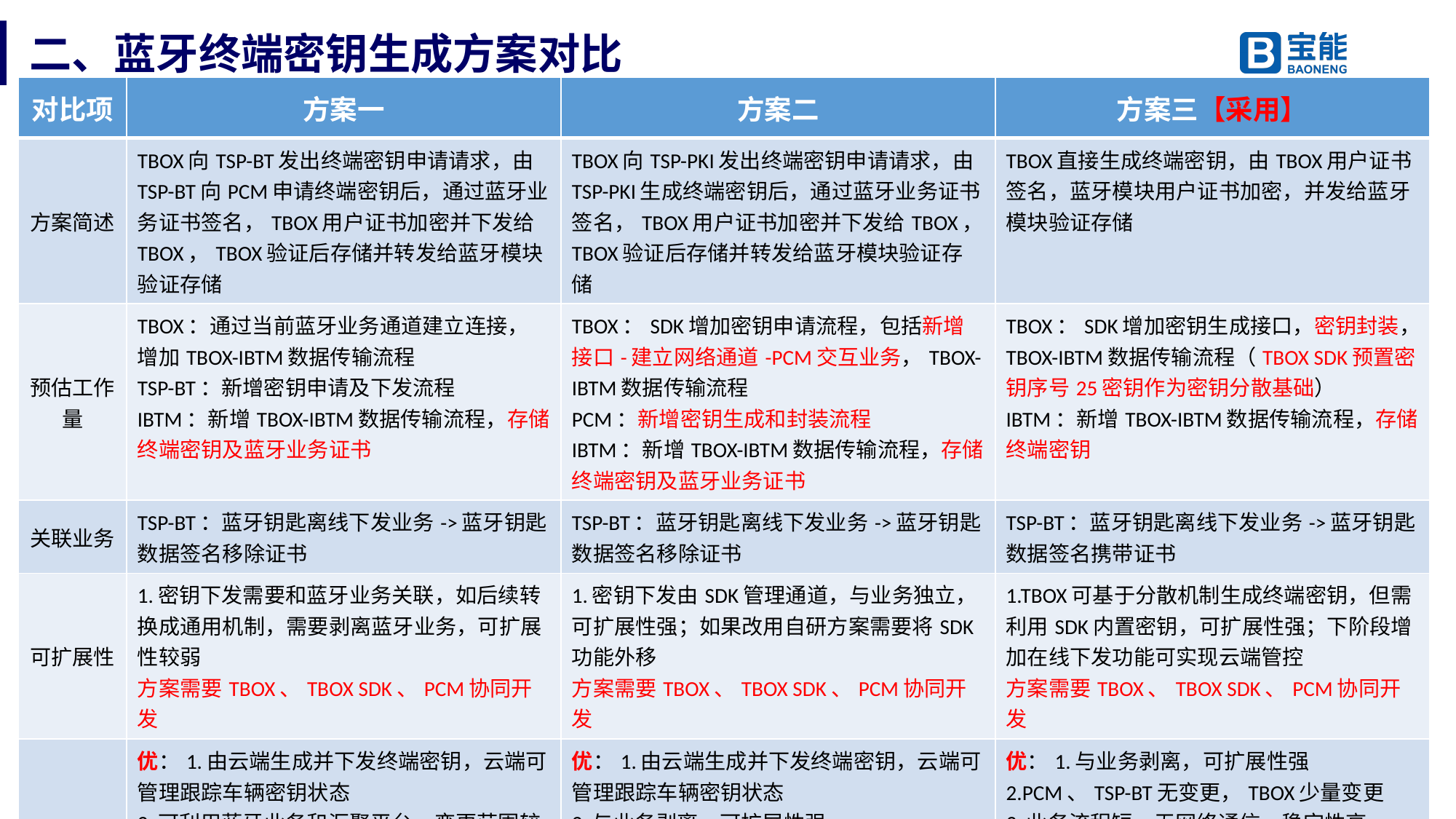

# 二、蓝牙终端密钥生成方案对比
| 对比项 | 方案一 | 方案二 | 方案三【采用】 |
| --- | --- | --- | --- |
| 方案简述 | TBOX向TSP-BT发出终端密钥申请请求，由TSP-BT向PCM申请终端密钥后，通过蓝牙业务证书签名，TBOX用户证书加密并下发给TBOX，TBOX验证后存储并转发给蓝牙模块验证存储 | TBOX向TSP-PKI发出终端密钥申请请求，由TSP-PKI生成终端密钥后，通过蓝牙业务证书签名，TBOX用户证书加密并下发给TBOX，TBOX验证后存储并转发给蓝牙模块验证存储 | TBOX直接生成终端密钥，由TBOX用户证书签名，蓝牙模块用户证书加密，并发给蓝牙模块验证存储 |
| 预估工作量 | TBOX：通过当前蓝牙业务通道建立连接，增加TBOX-IBTM数据传输流程 TSP-BT：新增密钥申请及下发流程 IBTM：新增TBOX-IBTM数据传输流程，存储终端密钥及蓝牙业务证书 | TBOX：SDK增加密钥申请流程，包括新增接口-建立网络通道-PCM交互业务，TBOX-IBTM数据传输流程 PCM：新增密钥生成和封装流程 IBTM：新增TBOX-IBTM数据传输流程，存储终端密钥及蓝牙业务证书 | TBOX：SDK增加密钥生成接口，密钥封装，TBOX-IBTM数据传输流程（TBOX SDK预置密钥序号25密钥作为密钥分散基础） IBTM：新增TBOX-IBTM数据传输流程，存储终端密钥 |
| 关联业务 | TSP-BT：蓝牙钥匙离线下发业务->蓝牙钥匙数据签名移除证书 | TSP-BT：蓝牙钥匙离线下发业务->蓝牙钥匙数据签名移除证书 | TSP-BT：蓝牙钥匙离线下发业务->蓝牙钥匙数据签名携带证书 |
| 可扩展性 | 1.密钥下发需要和蓝牙业务关联，如后续转换成通用机制，需要剥离蓝牙业务，可扩展性较弱 方案需要TBOX、TBOX SDK、PCM协同开发 | 1.密钥下发由SDK管理通道，与业务独立，可扩展性强；如果改用自研方案需要将SDK功能外移 方案需要TBOX、TBOX SDK、PCM协同开发 | 1.TBOX可基于分散机制生成终端密钥，但需利用SDK内置密钥，可扩展性强；下阶段增加在线下发功能可实现云端管控 方案需要TBOX、TBOX SDK、PCM协同开发 |
| 方案对比 | 优：1.由云端生成并下发终端密钥，云端可管理跟踪车辆密钥状态 2.可利用蓝牙业务和汇聚平台，变更范围较小 缺：1.跟蓝牙业务绑定，可扩展性较弱 | 优：1.由云端生成并下发终端密钥，云端可管理跟踪车辆密钥状态 2.与业务剥离，可扩展性强 缺：1.TBOXSDK、PCM变更较大，可能影响项目进度； | 优：1.与业务剥离，可扩展性强 2.PCM、TSP-BT无变更，TBOX少量变更 3.业务流程短，无网络通信，稳定性高 4.TBOX可作为车端密钥中心，后续关联云端 缺：1.目前阶段云端无法直接管理TBOX的密钥；2.蓝牙钥匙业务部分需要变更 从信息安全和项目角度推荐此方案 |
11